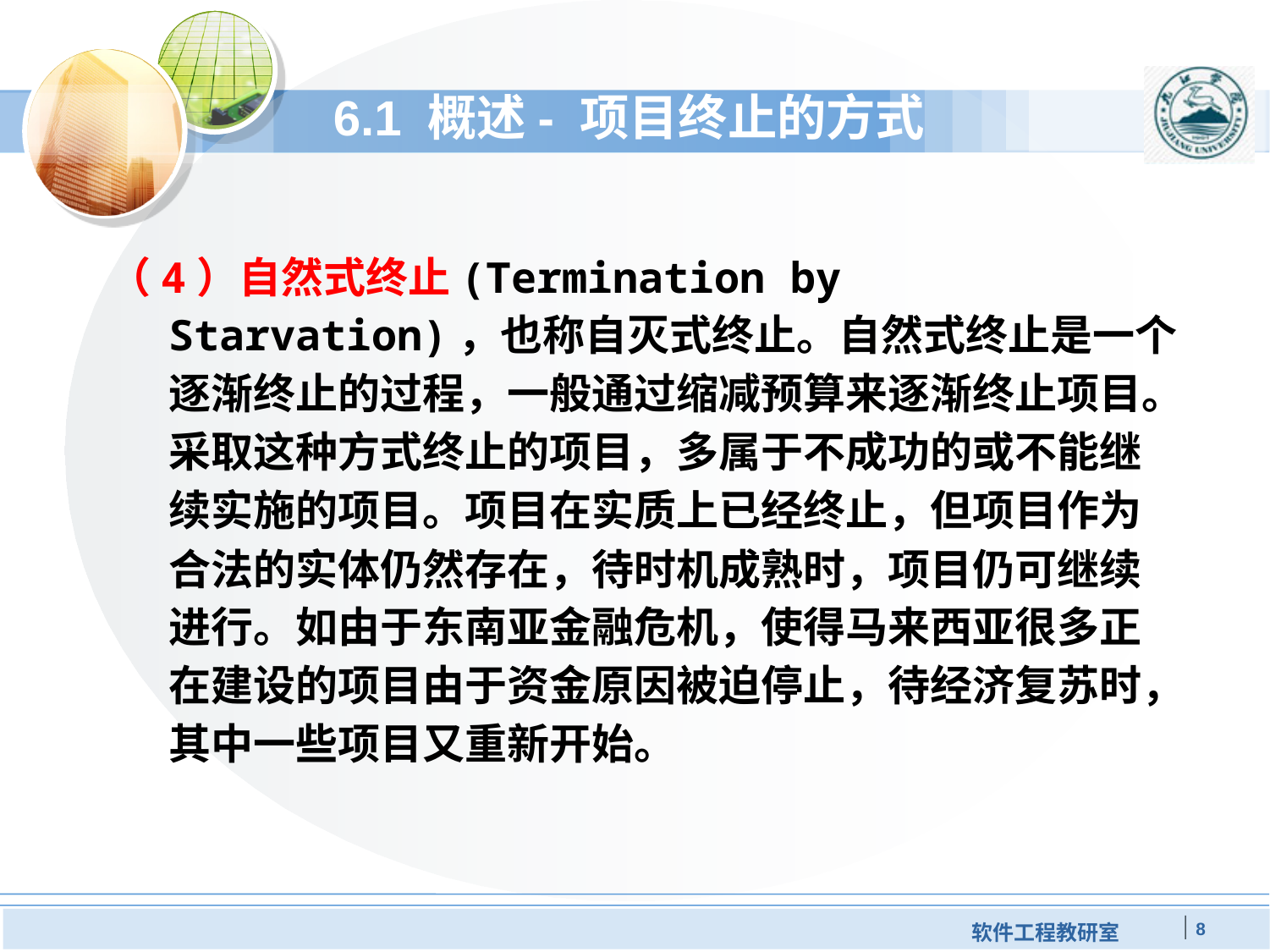

# 6.1 概述- 项目终止的方式
（4）自然式终止(Termination by Starvation)，也称自灭式终止。自然式终止是一个逐渐终止的过程，一般通过缩减预算来逐渐终止项目。采取这种方式终止的项目，多属于不成功的或不能继续实施的项目。项目在实质上已经终止，但项目作为合法的实体仍然存在，待时机成熟时，项目仍可继续进行。如由于东南亚金融危机，使得马来西亚很多正在建设的项目由于资金原因被迫停止，待经济复苏时，其中一些项目又重新开始。